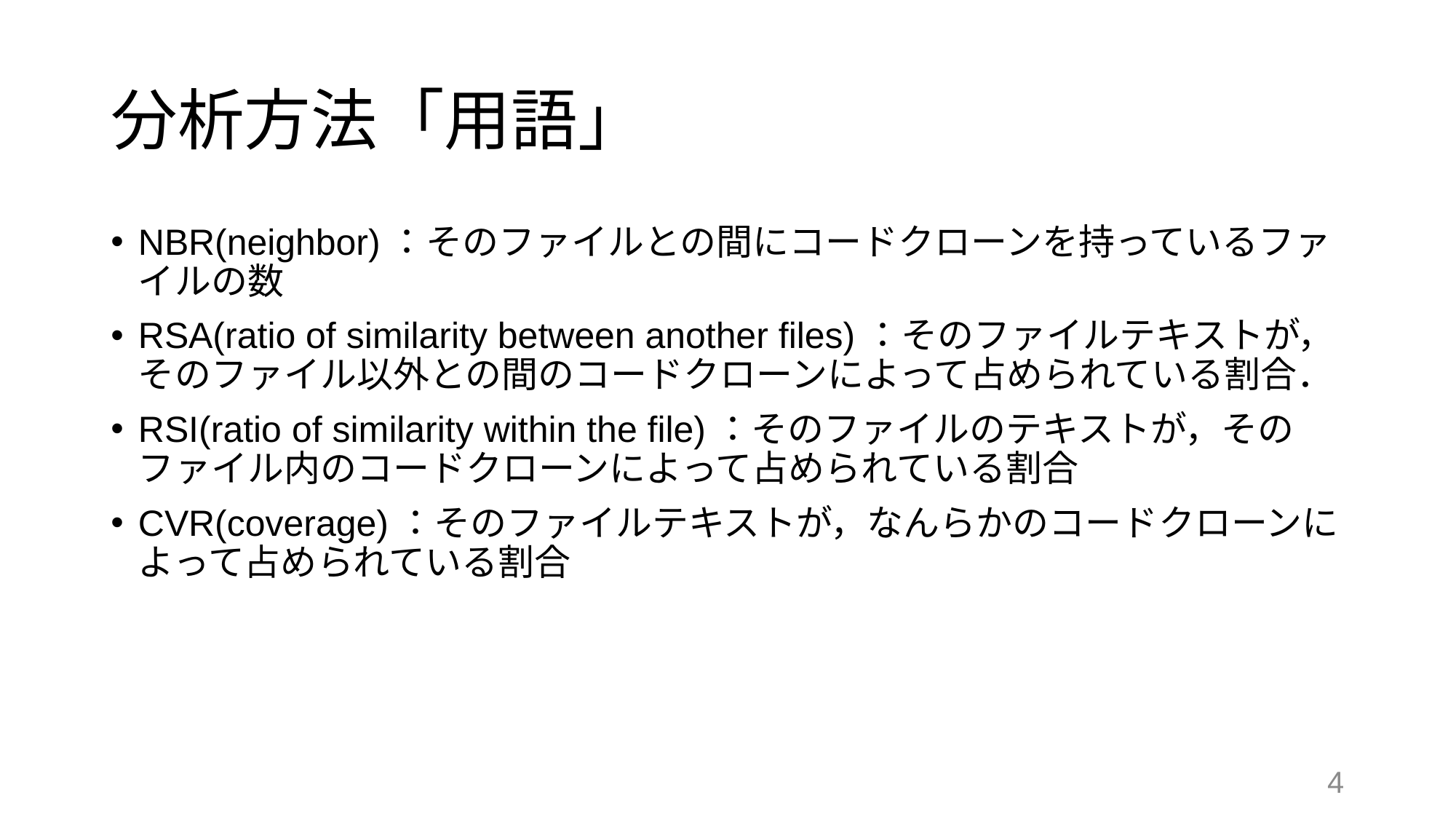

# 分析方法「用語」
NBR(neighbor)：そのファイルとの間にコードクローンを持っているファイルの数
RSA(ratio of similarity between another files)：そのファイルテキストが，そのファイル以外との間のコードクローンによって占められている割合．
RSI(ratio of similarity within the file)：そのファイルのテキストが，そのファイル内のコードクローンによって占められている割合
CVR(coverage)：そのファイルテキストが，なんらかのコードクローンによって占められている割合
4